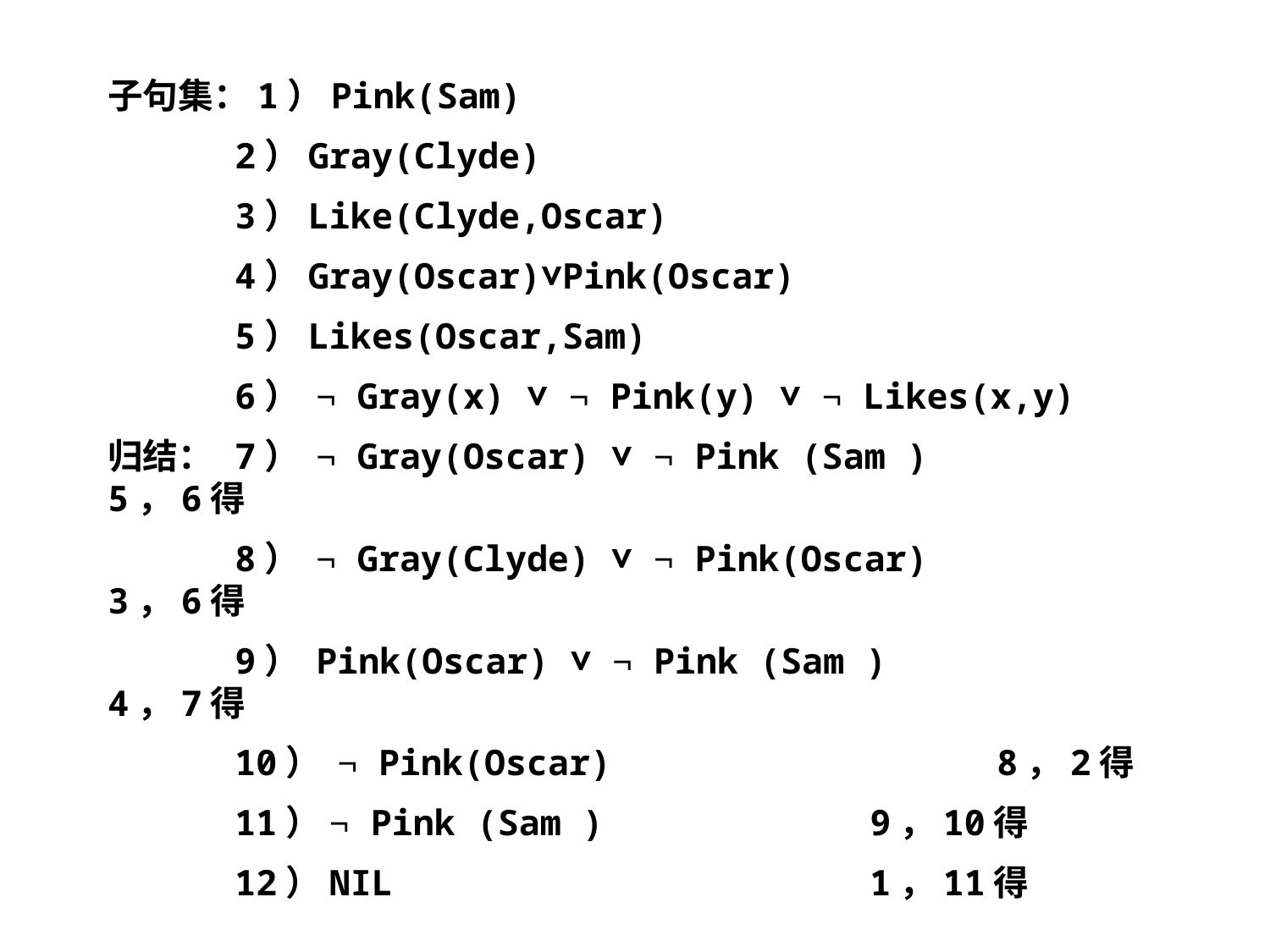

子句集：1）Pink(Sam)
	2）Gray(Clyde)
	3）Like(Clyde,Oscar)
	4）Gray(Oscar)∨Pink(Oscar)
	5）Likes(Oscar,Sam)
	6） ¬ Gray(x) ∨ ¬ Pink(y) ∨ ¬ Likes(x,y)
归结：	7） ¬ Gray(Oscar) ∨ ¬ Pink (Sam )		5，6得
	8） ¬ Gray(Clyde) ∨ ¬ Pink(Oscar) 		3，6得
	9） Pink(Oscar) ∨ ¬ Pink (Sam )		4，7得
	10） ¬ Pink(Oscar) 			8，2得
	11）¬ Pink (Sam )			9，10得
	12）NIL				1，11得